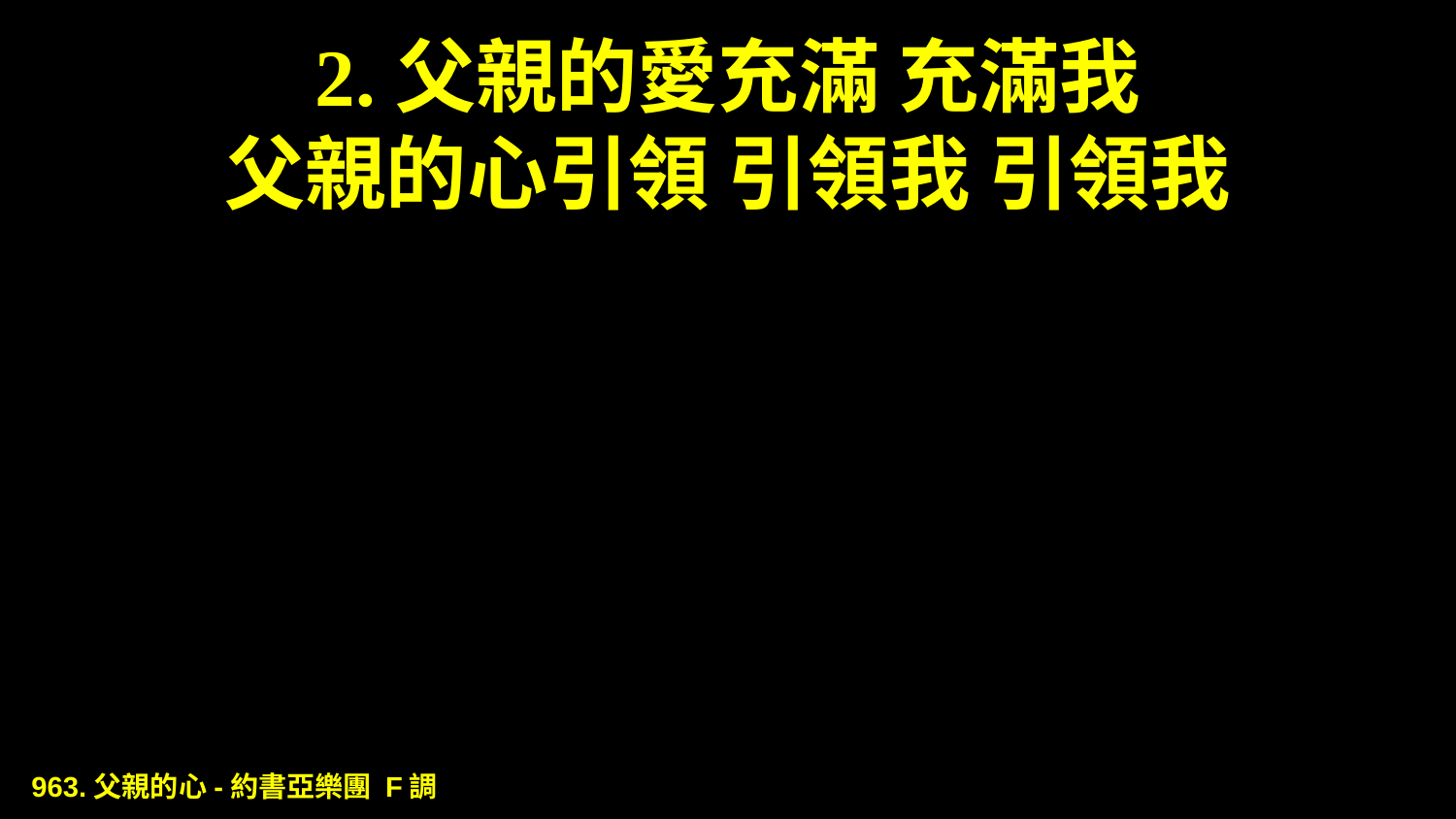

# 2.父親的愛充滿 充滿我 父親的心引領 引領我 引領我
963.父親的心-約書亞樂團 F調